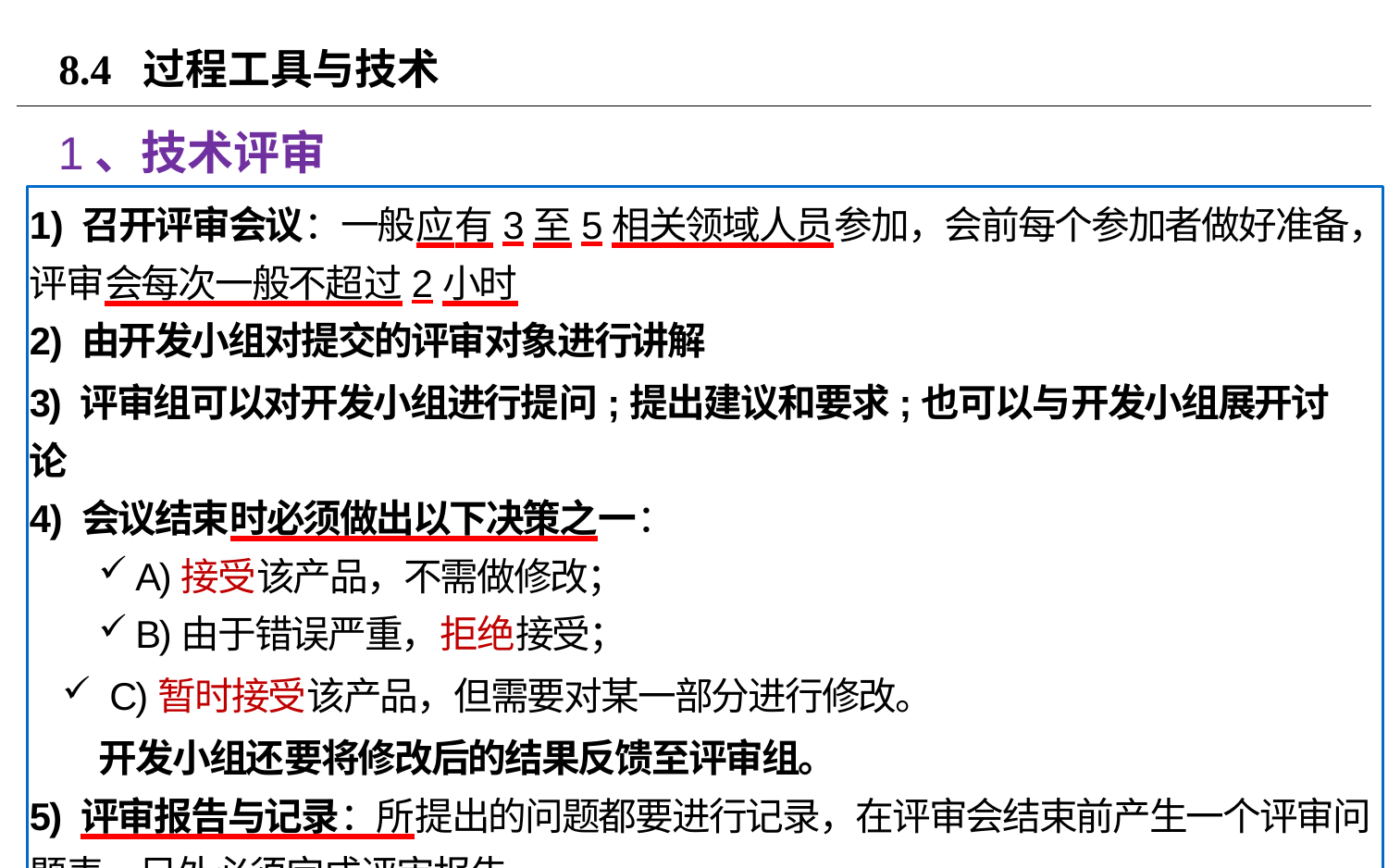

# 8.4  过程工具与技术
1、技术评审

1) 召开评审会议：一般应有3至5相关领域人员参加，会前每个参加者做好准备，评审会每次一般不超过2小时
2) 由开发小组对提交的评审对象进行讲解
3) 评审组可以对开发小组进行提问;提出建议和要求;也可以与开发小组展开讨论
4) 会议结束时必须做出以下决策之一：
A)接受该产品，不需做修改；
B)由于错误严重，拒绝接受；
 C)暂时接受该产品，但需要对某一部分进行修改。
开发小组还要将修改后的结果反馈至评审组。
5) 评审报告与记录：所提出的问题都要进行记录，在评审会结束前产生一个评审问题表，另外必须完成评审报告。